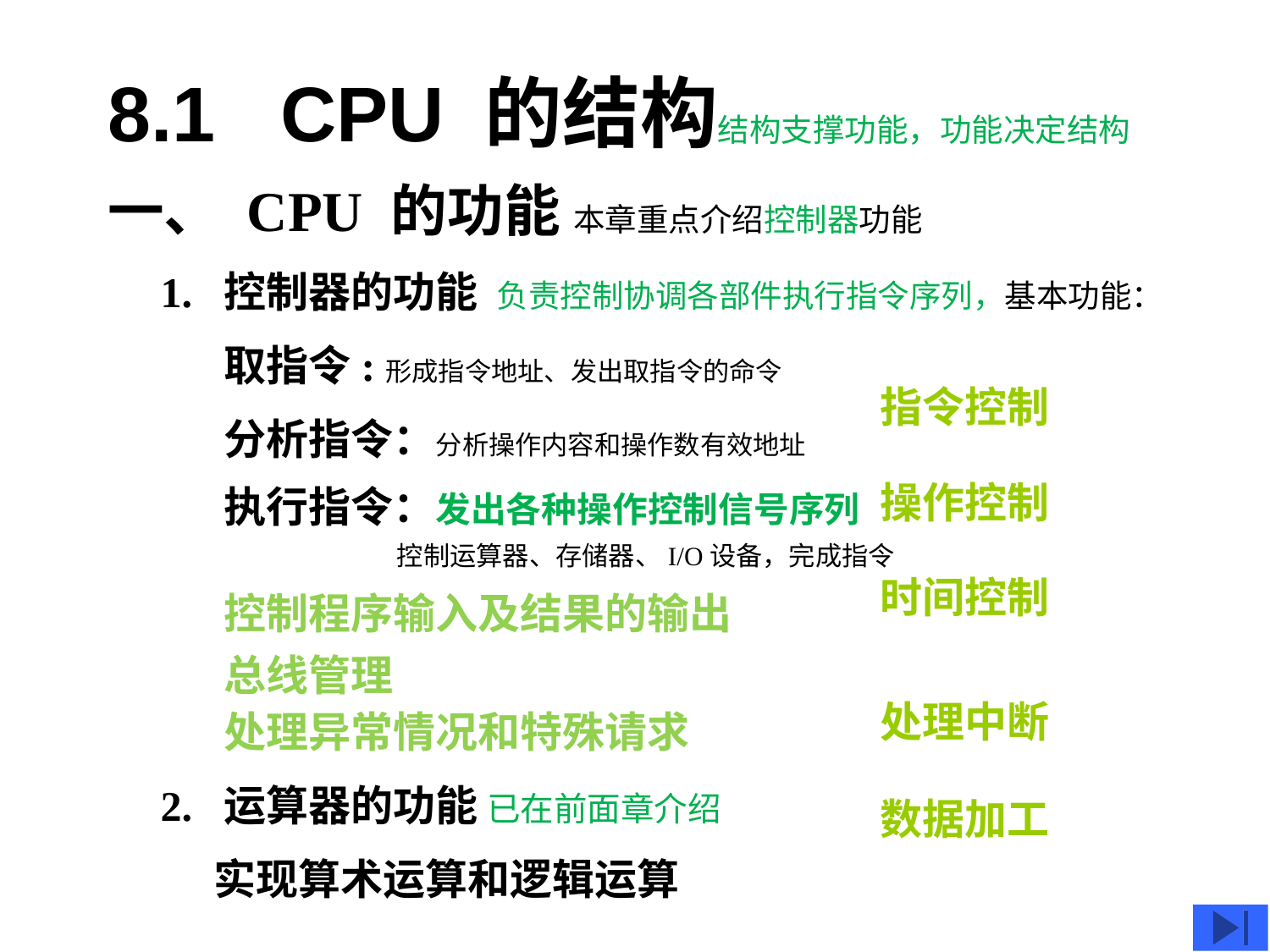

# 8.1   CPU 的结构结构支撑功能，功能决定结构
一、 CPU 的功能 本章重点介绍控制器功能
1.  控制器的功能  负责控制协调各部件执行指令序列，基本功能：
取指令:形成指令地址、发出取指令的命令
指令控制
分析指令：分析操作内容和操作数有效地址
操作控制
执行指令：发出各种操作控制信号序列
                     控制运算器、存储器、I/O设备，完成指令
时间控制
控制程序输入及结果的输出
总线管理
处理中断
处理异常情况和特殊请求
2.  运算器的功能 已在前面章介绍
数据加工
实现算术运算和逻辑运算